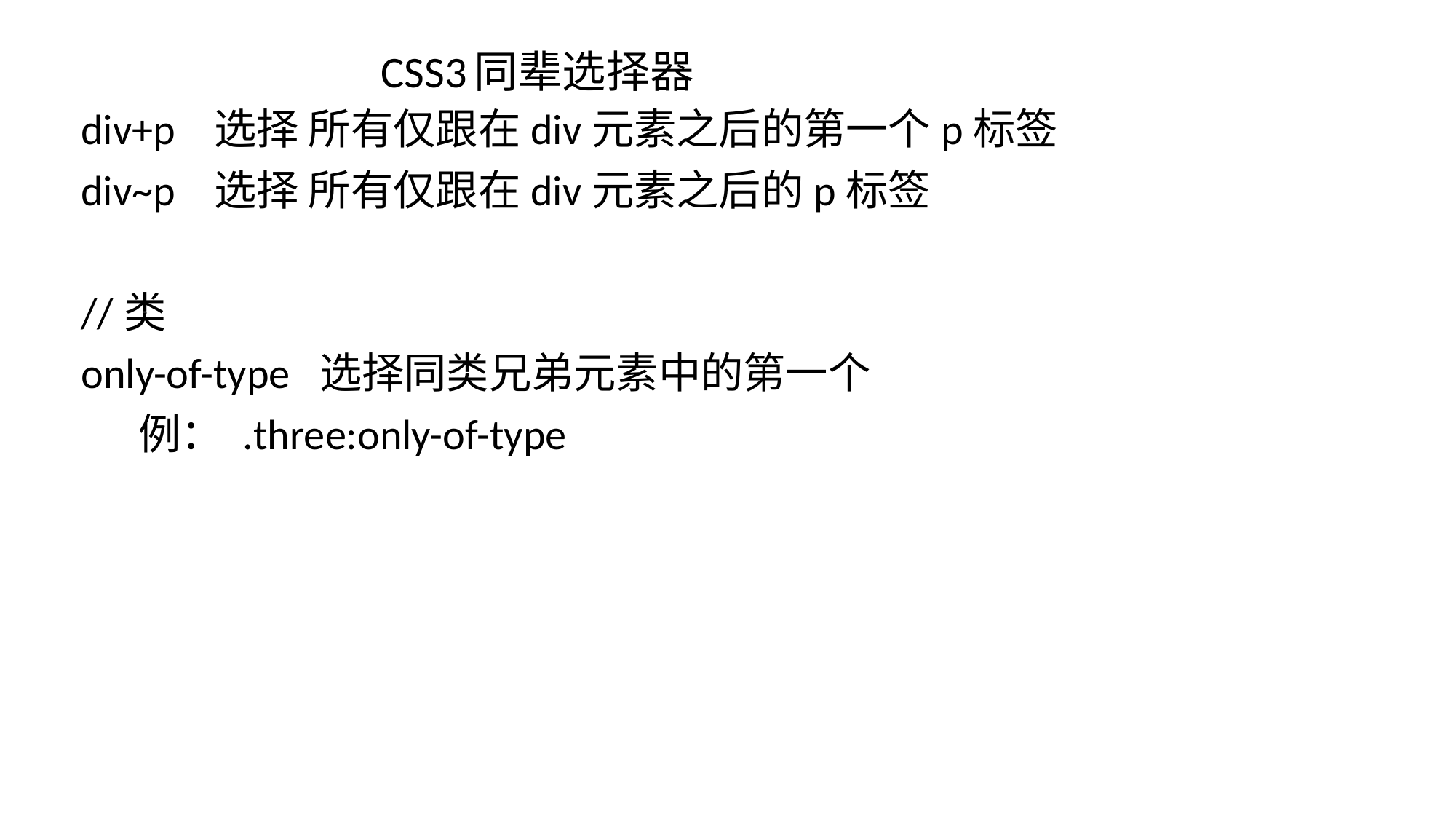

# CSS3同辈选择器
div+p   选择 所有仅跟在div元素之后的第一个p标签
div~p   选择 所有仅跟在div元素之后的p标签

//类
only-of-type  选择同类兄弟元素中的第一个
     例： .three:only-of-type